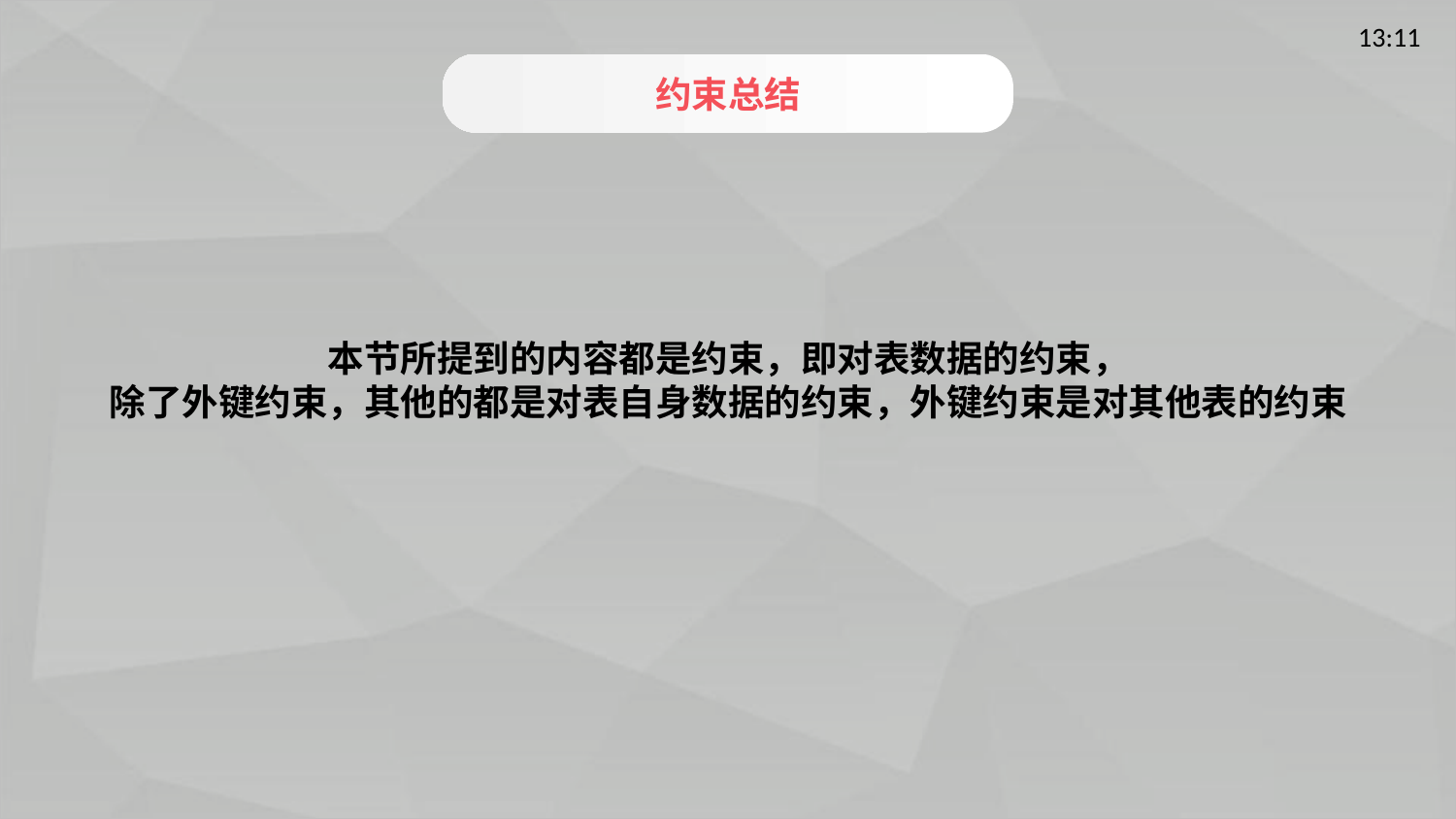

约束总结
本节所提到的内容都是约束，即对表数据的约束，
除了外键约束，其他的都是对表自身数据的约束，外键约束是对其他表的约束